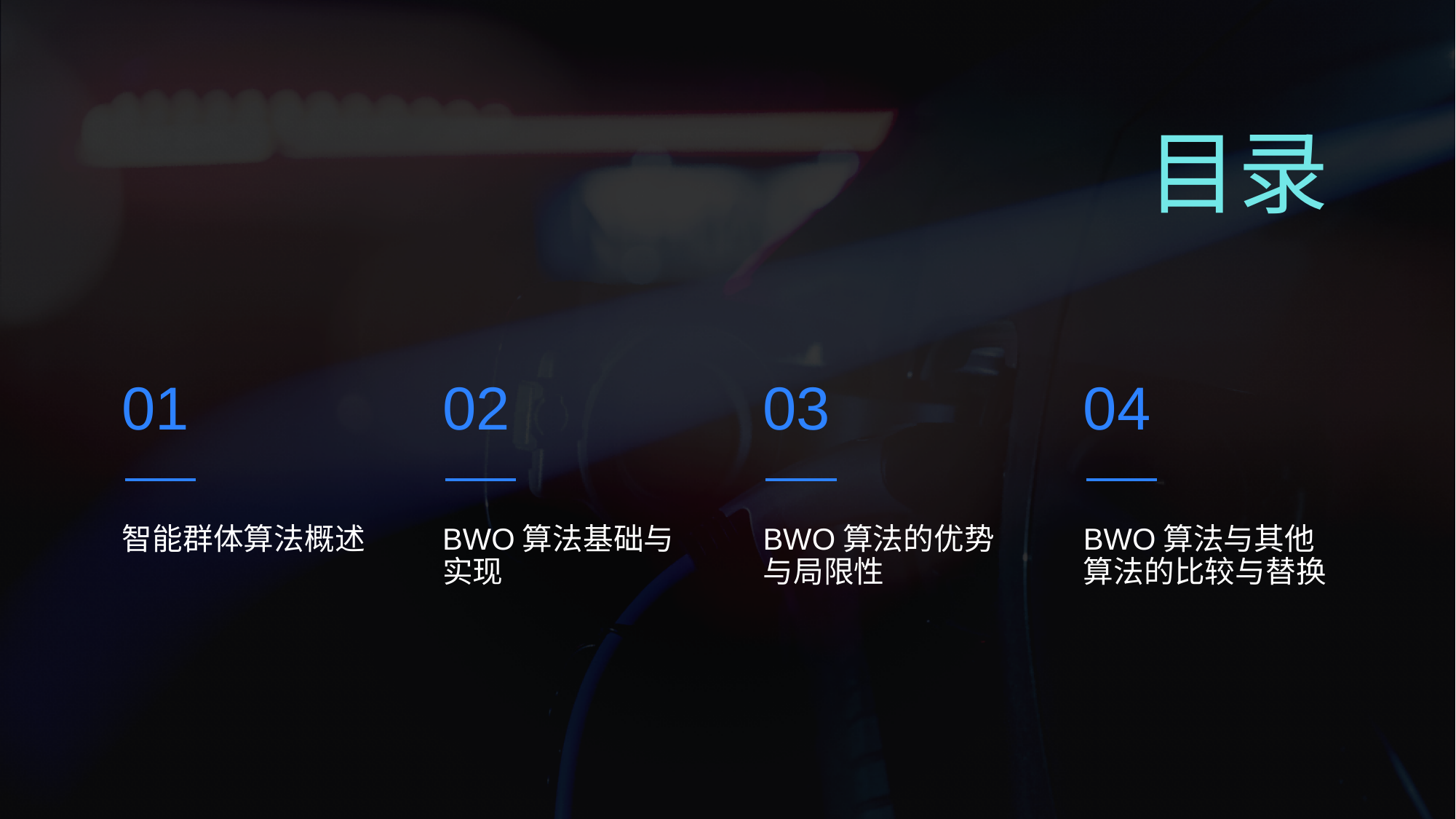

目录
01
02
03
04
智能群体算法概述
BWO算法基础与实现
BWO算法的优势与局限性
BWO算法与其他算法的比较与替换